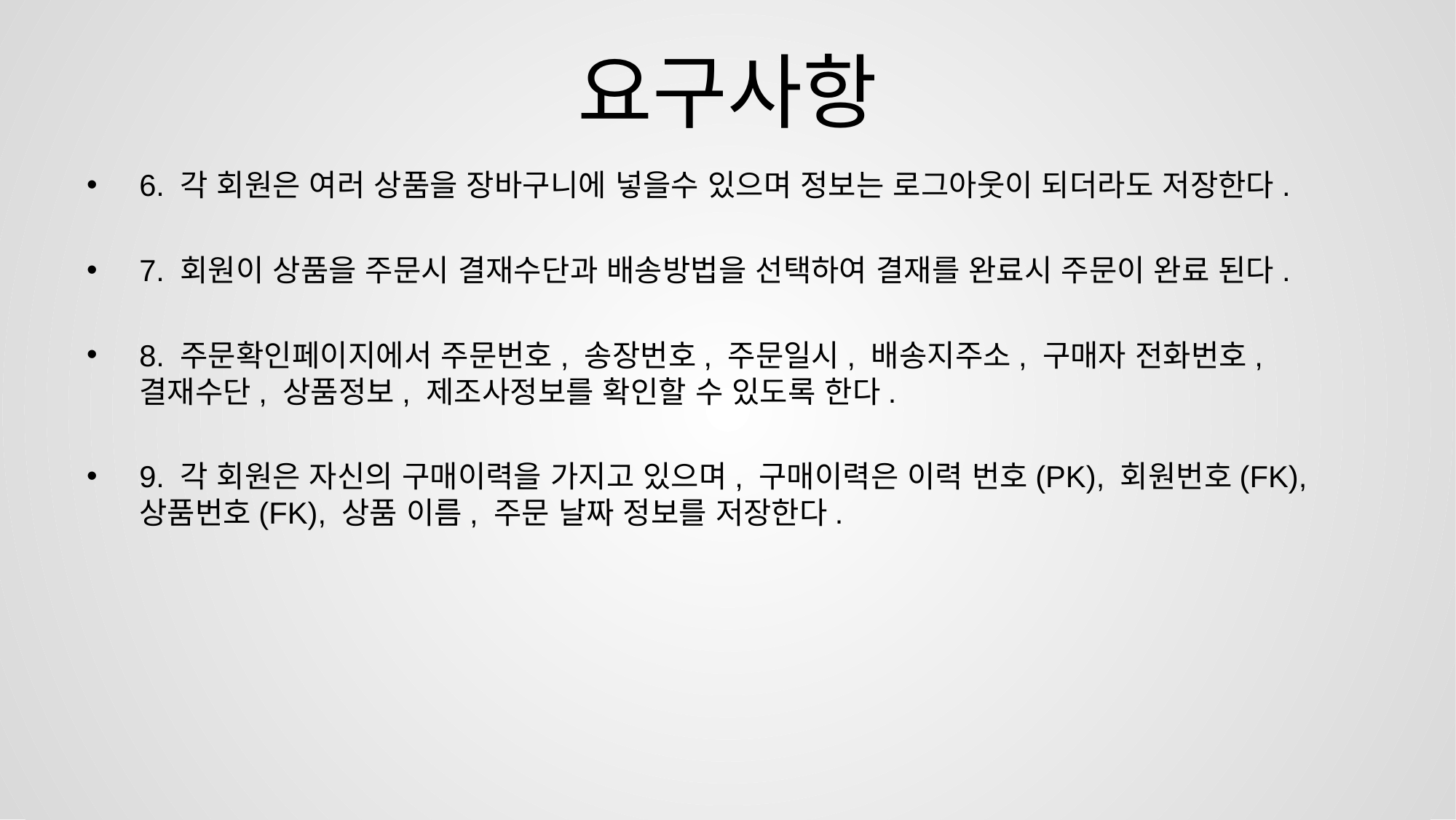

# 요구사항
6. 각 회원은 여러 상품을 장바구니에 넣을수 있으며 정보는 로그아웃이 되더라도 저장한다.

7. 회원이 상품을 주문시 결재수단과 배송방법을 선택하여 결재를 완료시 주문이 완료 된다.

8. 주문확인페이지에서 주문번호, 송장번호, 주문일시, 배송지주소, 구매자 전화번호, 결재수단, 상품정보, 제조사정보를 확인할 수 있도록 한다.

9. 각 회원은 자신의 구매이력을 가지고 있으며, 구매이력은 이력 번호(PK), 회원번호(FK), 상품번호(FK), 상품 이름, 주문 날짜 정보를 저장한다.